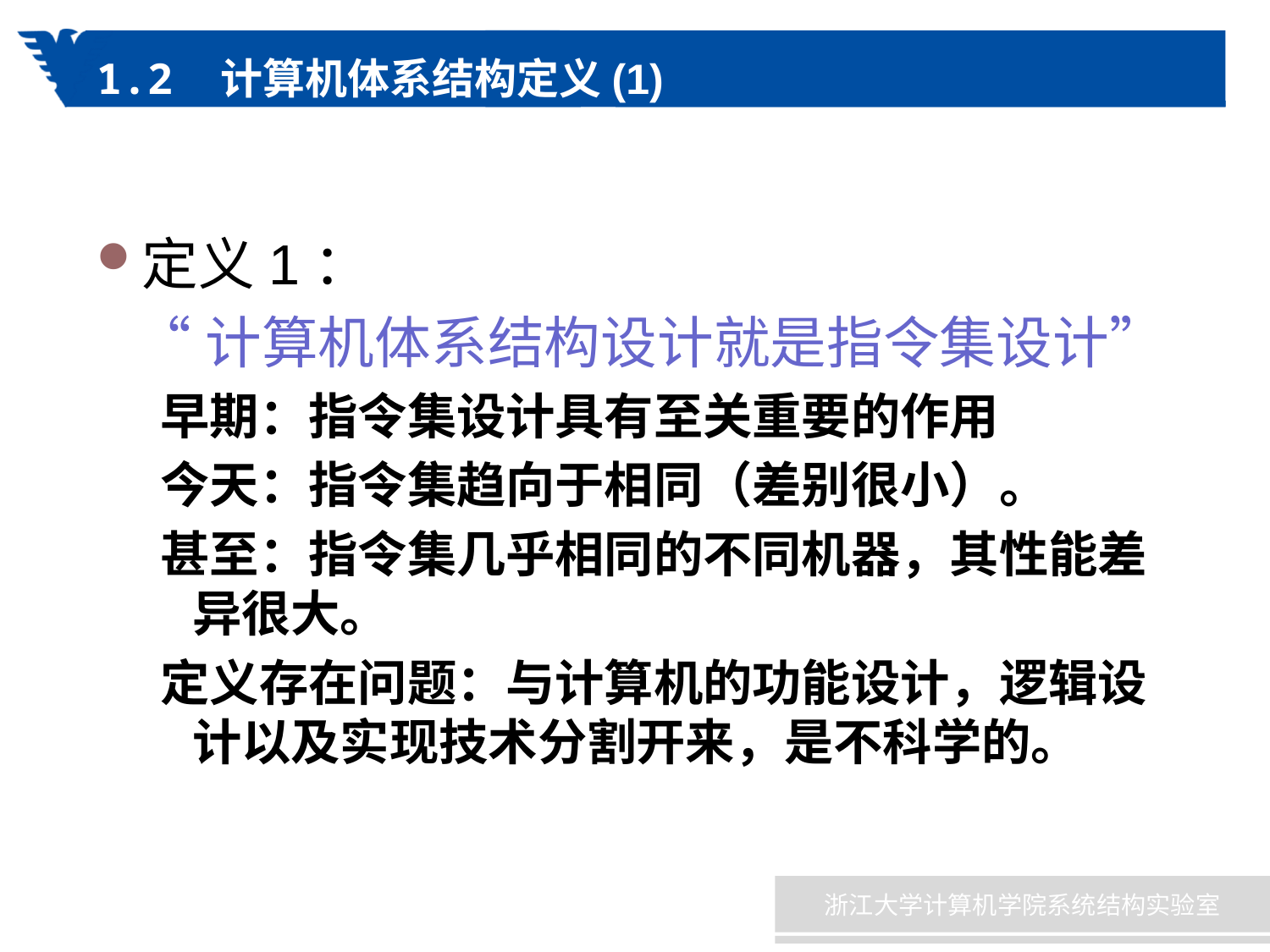

# 1.2 计算机体系结构定义(1)
定义1：
   “计算机体系结构设计就是指令集设计”
早期：指令集设计具有至关重要的作用
今天：指令集趋向于相同（差别很小）。
甚至：指令集几乎相同的不同机器，其性能差异很大。
定义存在问题：与计算机的功能设计，逻辑设计以及实现技术分割开来，是不科学的。